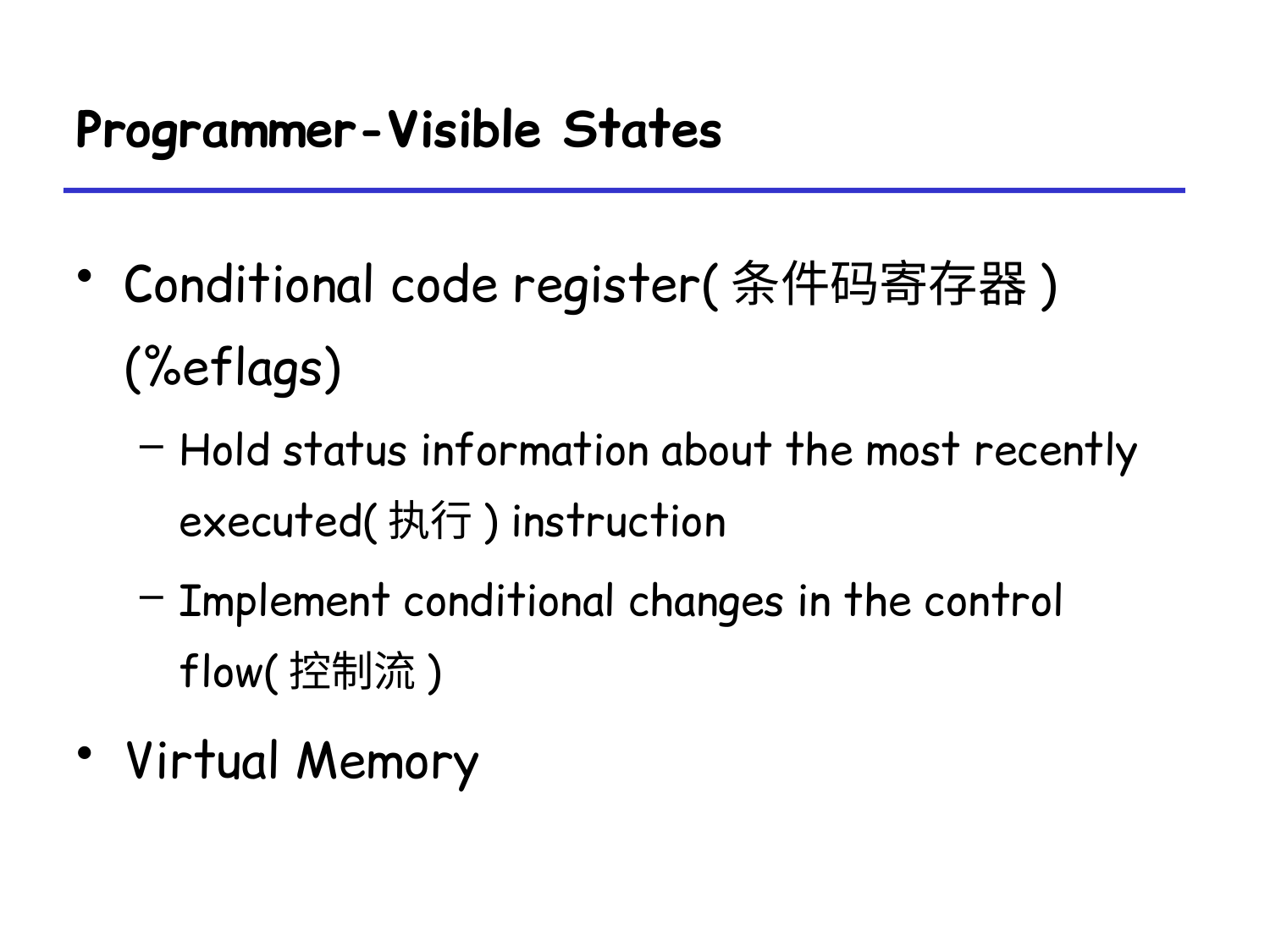

# Programmer-Visible States
Conditional code register(条件码寄存器) (%eflags)
Hold status information about the most recently executed(执行) instruction
Implement conditional changes in the control flow(控制流)
Virtual Memory
43